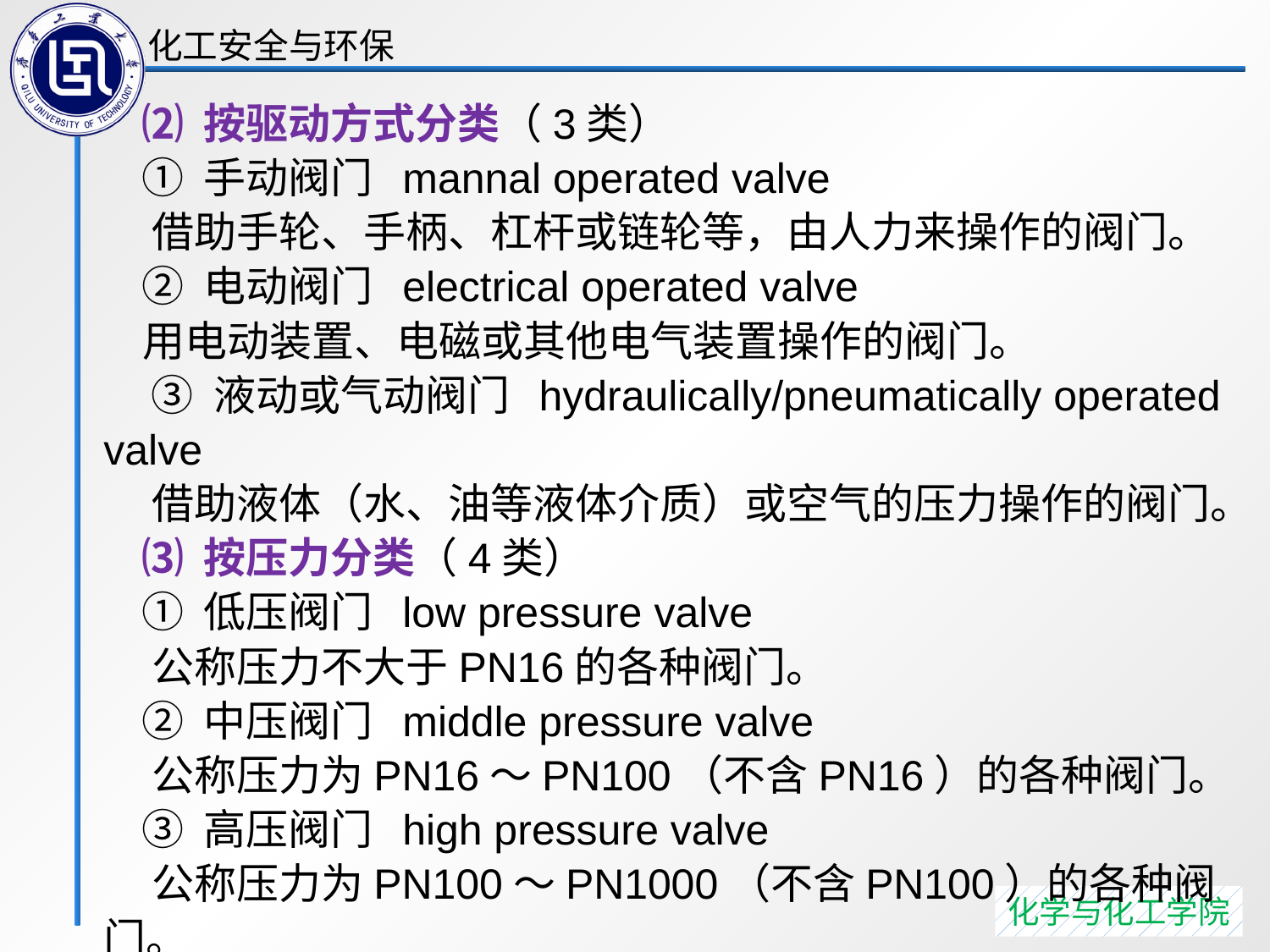

⑵ 按驱动方式分类（3类）
    ① 手动阀门  mannal operated valve
    借助手轮、手柄、杠杆或链轮等，由人力来操作的阀门。
    ② 电动阀门  electrical operated valve
   用电动装置、电磁或其他电气装置操作的阀门。
     ③ 液动或气动阀门  hydraulically/pneumatically operated valve
    借助液体（水、油等液体介质）或空气的压力操作的阀门。
    ⑶ 按压力分类（4类）
    ① 低压阀门  low pressure valve
    公称压力不大于PN16的各种阀门。
    ② 中压阀门  middle pressure valve
    公称压力为PN16～PN100（不含PN16）的各种阀门。
    ③ 高压阀门  high pressure valve
    公称压力为PN100～PN1000（不含PN100）的各种阀门。